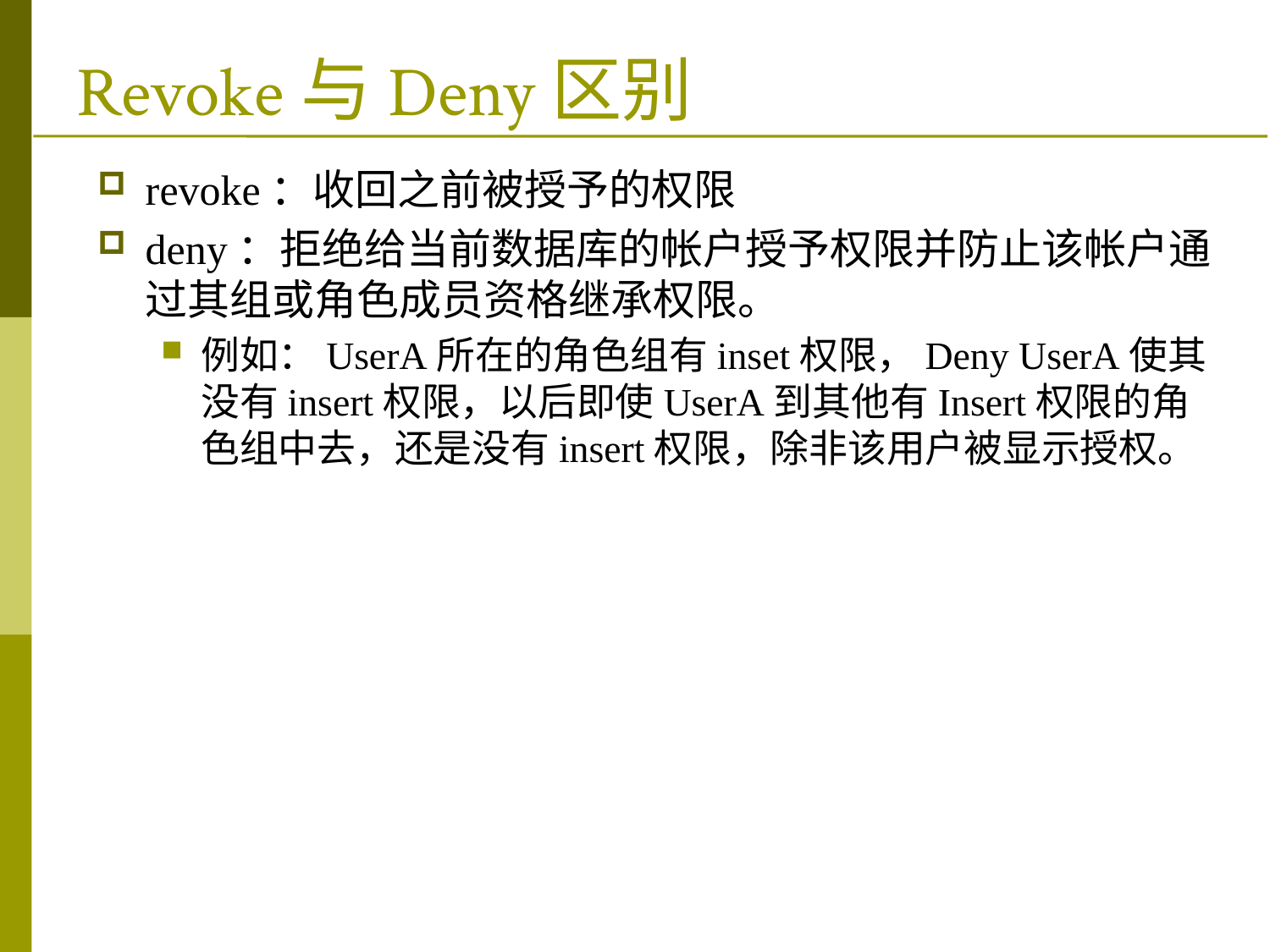

# Revoke与Deny区别
revoke：收回之前被授予的权限
deny：拒绝给当前数据库的帐户授予权限并防止该帐户通过其组或角色成员资格继承权限。
例如：UserA所在的角色组有inset权限，Deny UserA使其没有insert权限，以后即使UserA到其他有Insert权限的角色组中去，还是没有insert权限，除非该用户被显示授权。